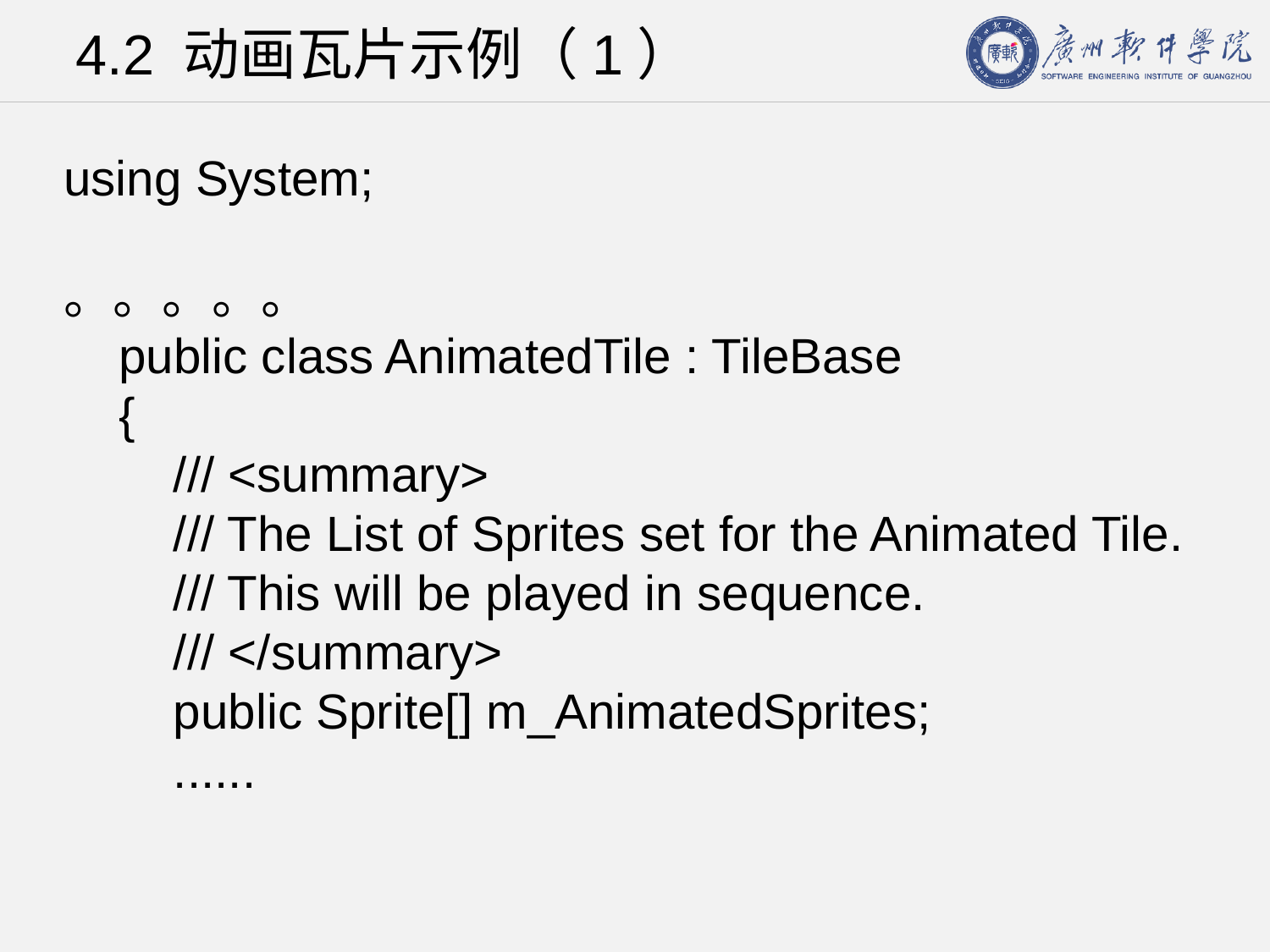

# 4.2 动画瓦片示例（1）
using System;

。。。。。
    public class AnimatedTile : TileBase
    {
        /// <summary>
        /// The List of Sprites set for the Animated Tile.
        /// This will be played in sequence.
        /// </summary>
        public Sprite[] m_AnimatedSprites;
        ......